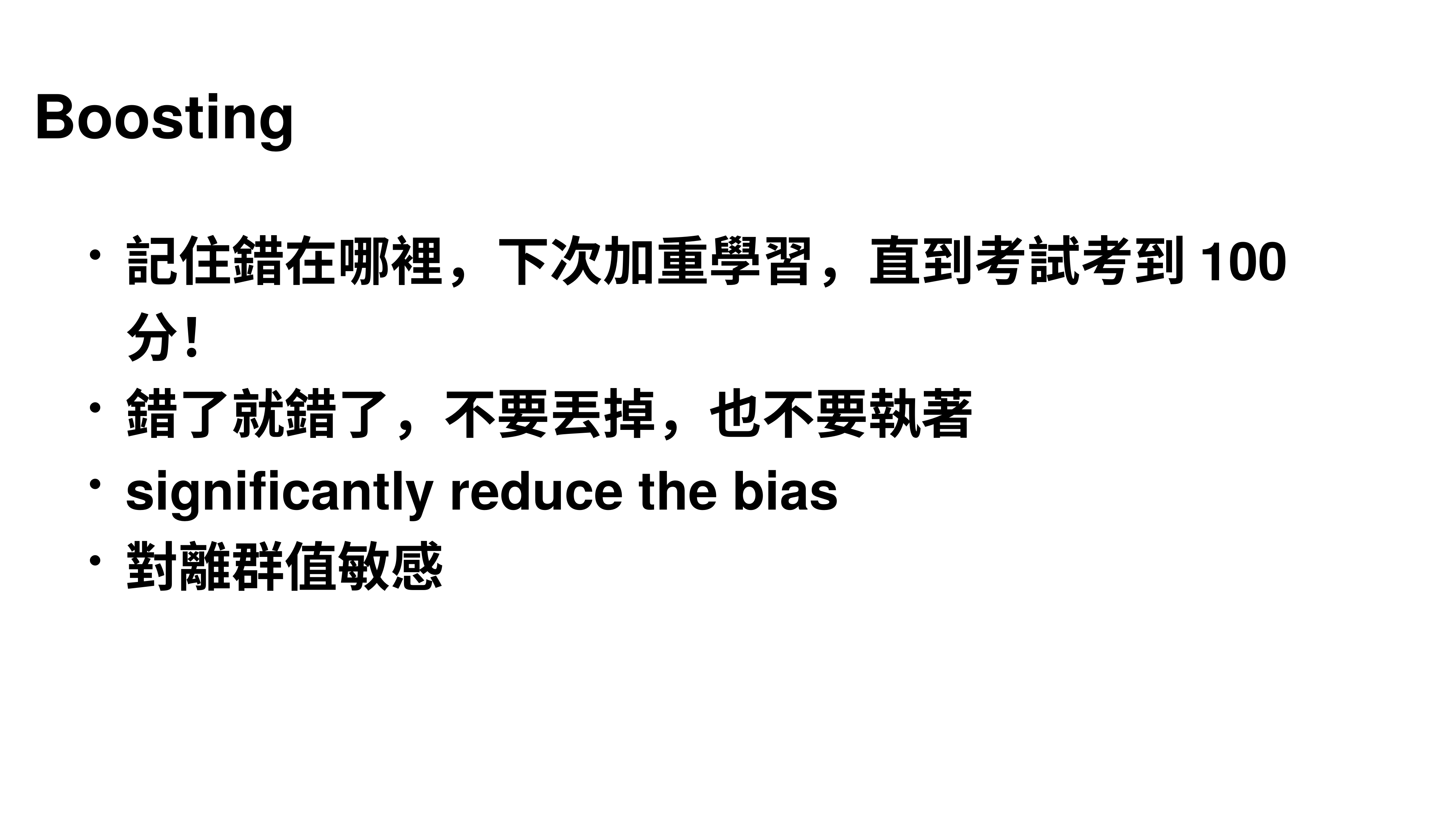

# Boosting
記住錯在哪裡，下次加重學習，直到考試考到100分！
錯了就錯了，不要丟掉，也不要執著
significantly reduce the bias
對離群值敏感